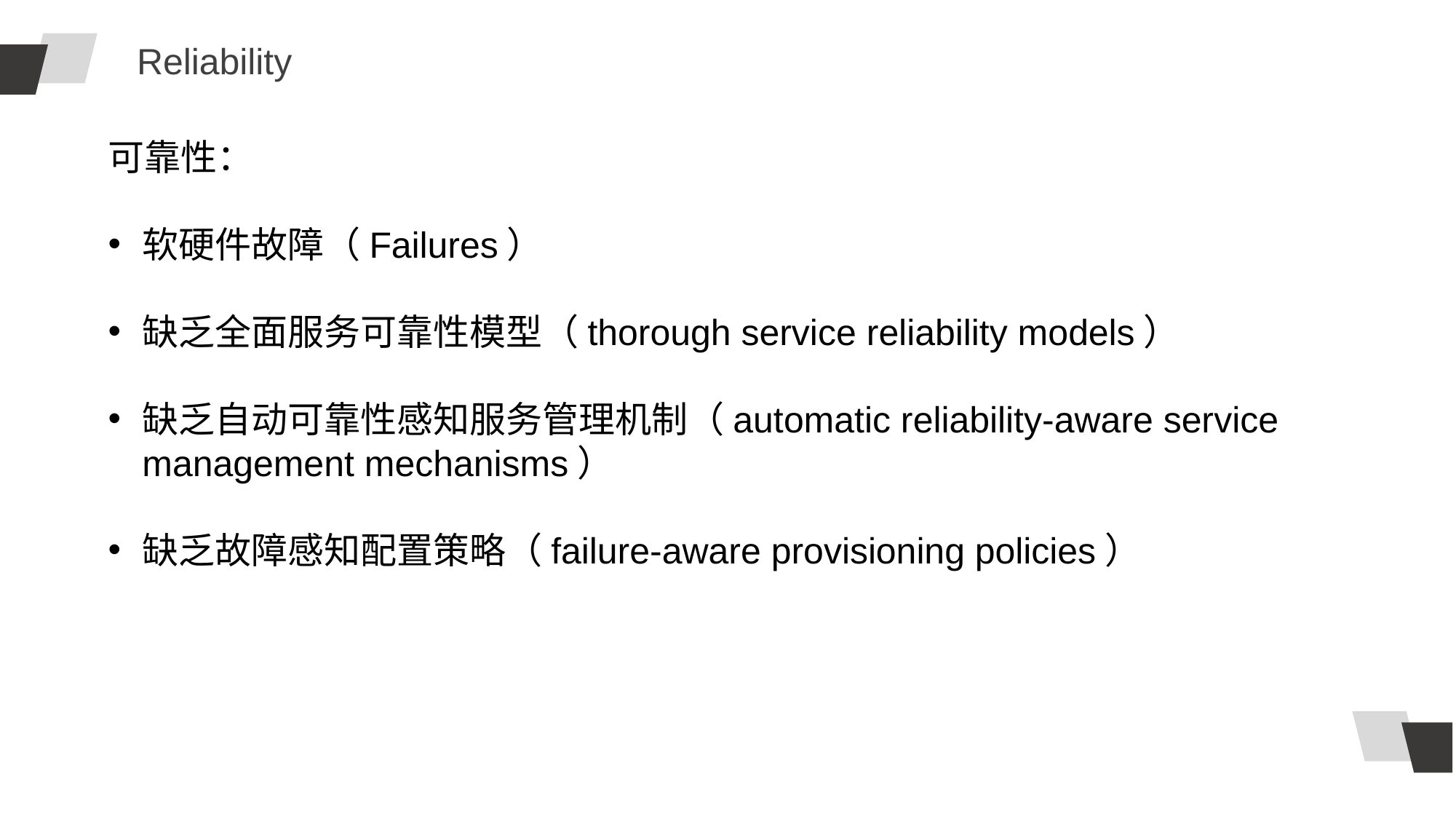

Reliability
可靠性：

软硬件故障（Failures）

缺乏全面服务可靠性模型（thorough service reliability models）

缺乏自动可靠性感知服务管理机制（automatic reliability-aware service management mechanisms）

缺乏故障感知配置策略（failure-aware provisioning policies）